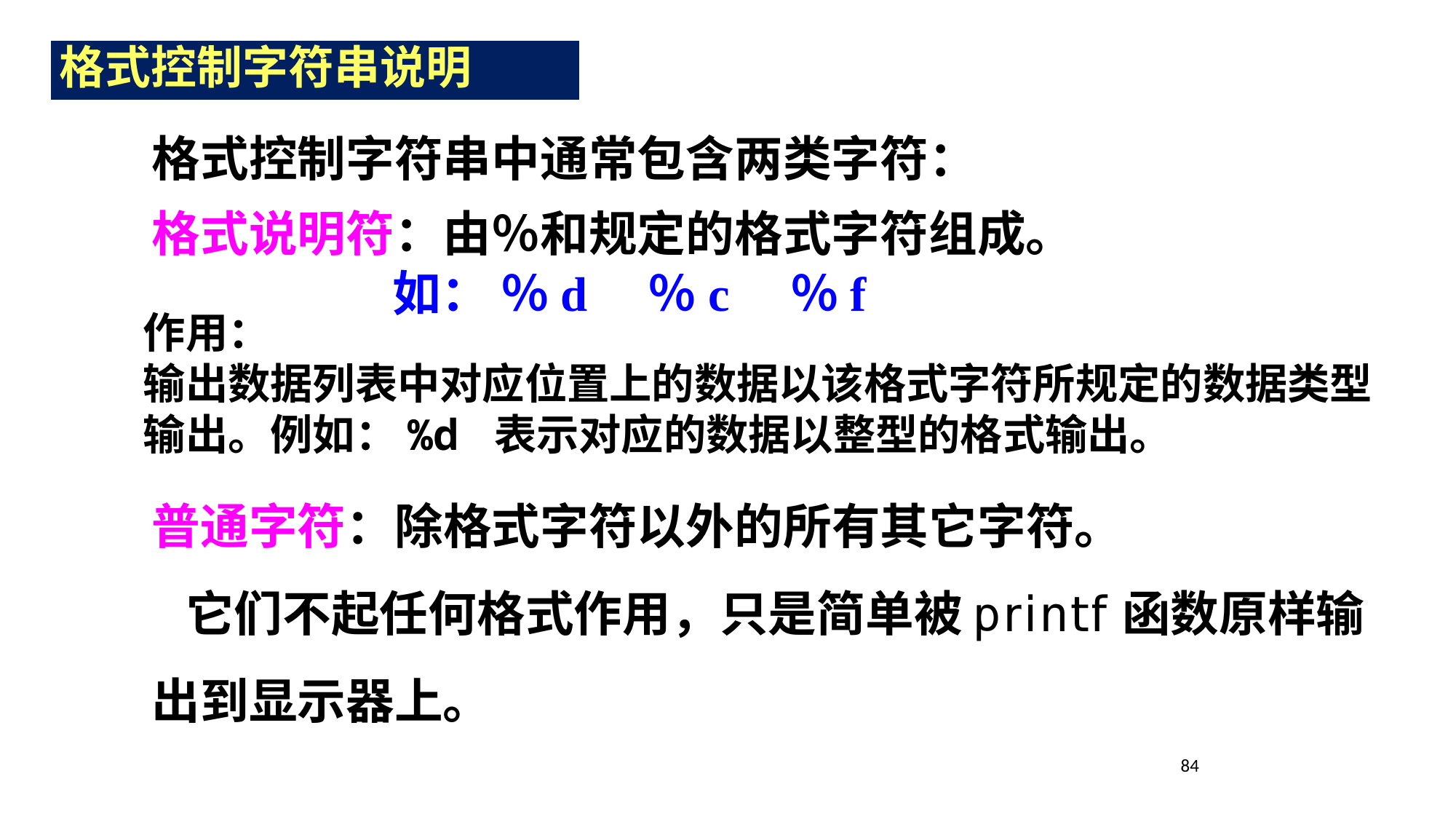

格式控制字符串说明
格式控制字符串中通常包含两类字符：
格式说明符：由％和规定的格式字符组成。
如： ％d    ％c    ％f
作用：
输出数据列表中对应位置上的数据以该格式字符所规定的数据类型输出。例如：%d 表示对应的数据以整型的格式输出。
普通字符：除格式字符以外的所有其它字符。
  它们不起任何格式作用，只是简单被printf函数原样输出到显示器上。
84